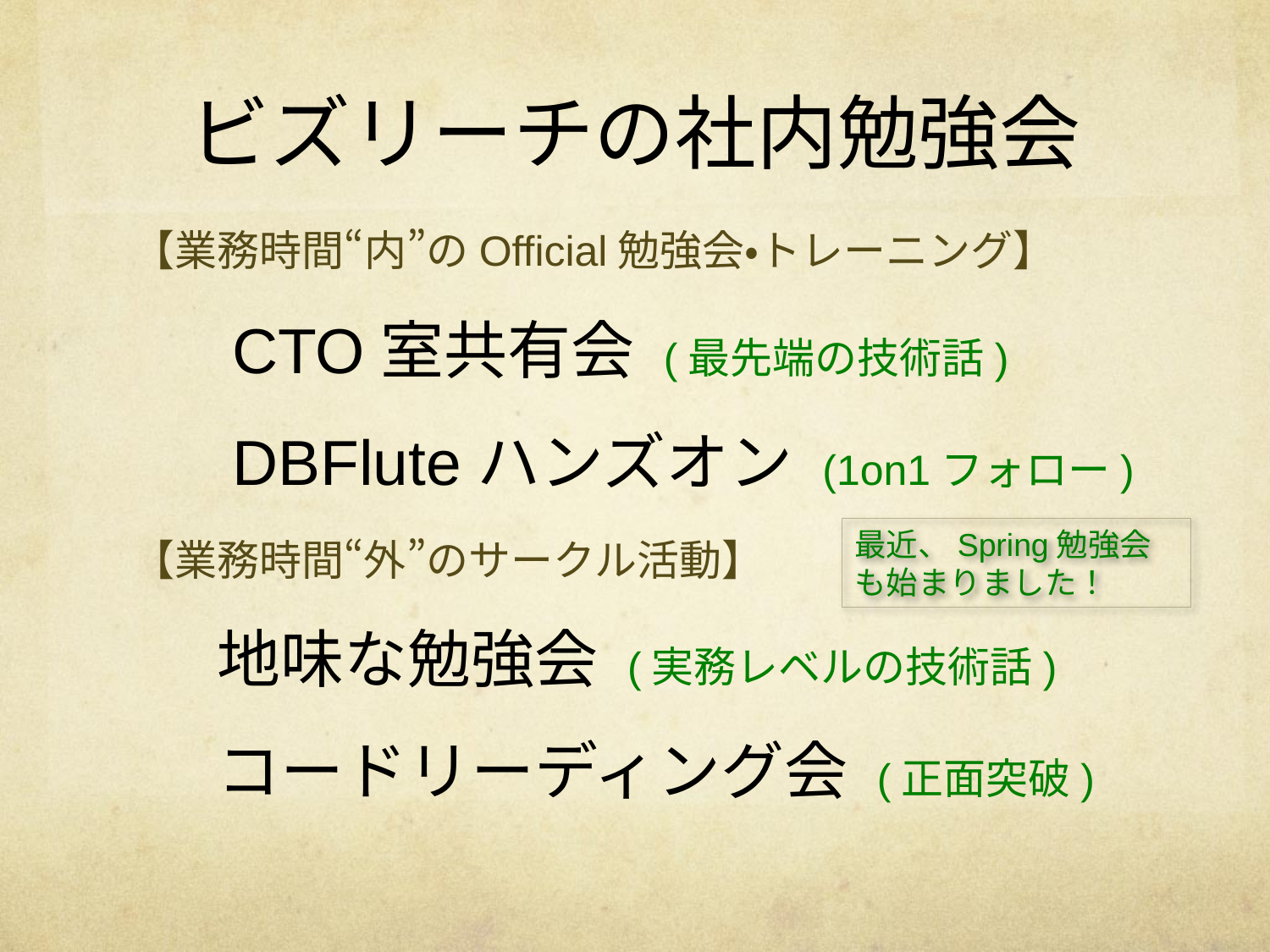

# ビズリーチの社内勉強会
　【業務時間“内”のOfficial勉強会・トレーニング】
　　CTO室共有会 (最先端の技術話)
　　DBFluteハンズオン (1on1フォロー)
　【業務時間“外”のサークル活動】
　　地味な勉強会 (実務レベルの技術話)
　　コードリーディング会 (正面突破)
最近、Spring勉強会も始まりました！